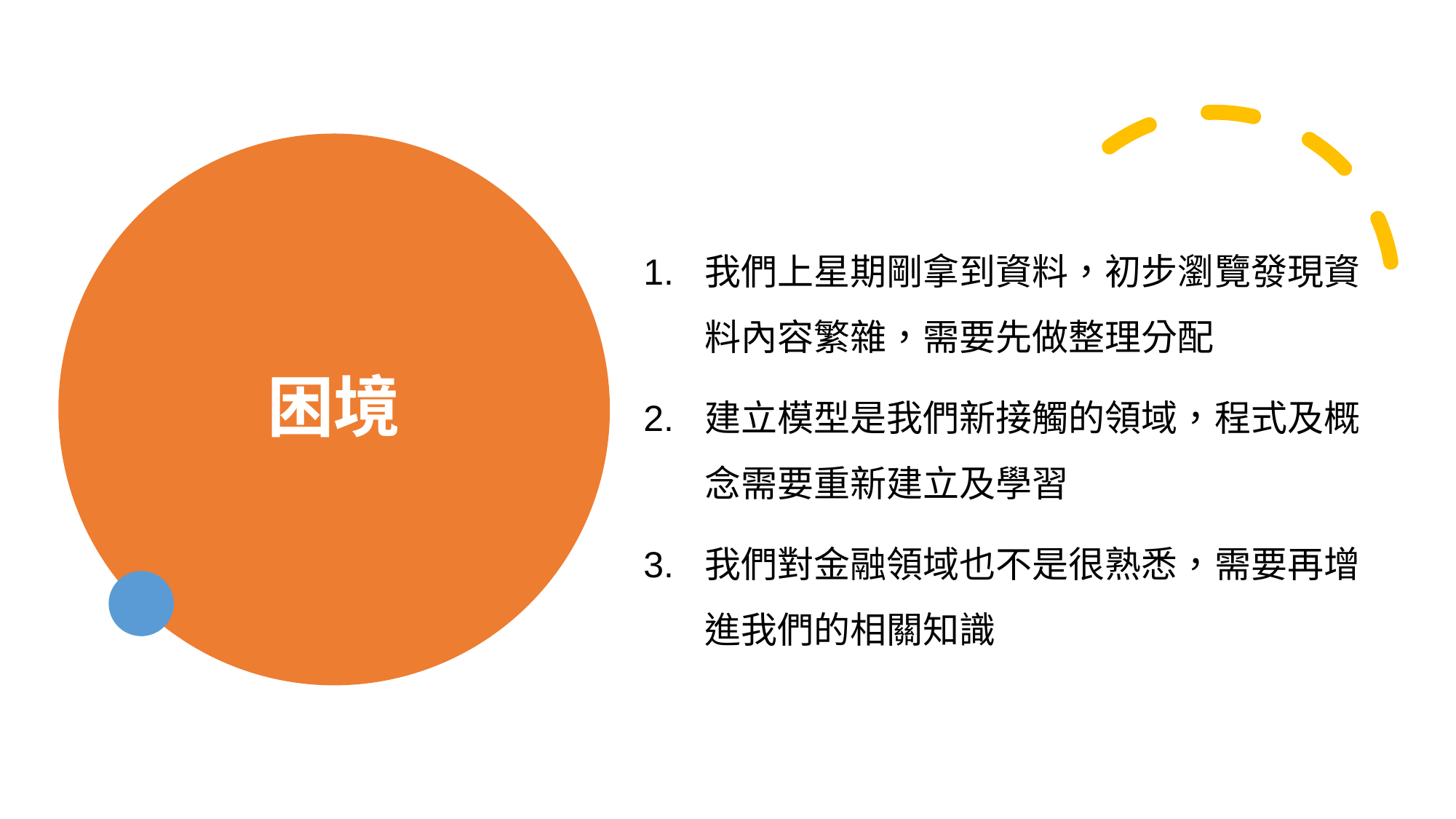

我們上星期剛拿到資料，初步瀏覽發現資料內容繁雜，需要先做整理分配
建立模型是我們新接觸的領域，程式及概念需要重新建立及學習
我們對金融領域也不是很熟悉，需要再增進我們的相關知識

# 困境